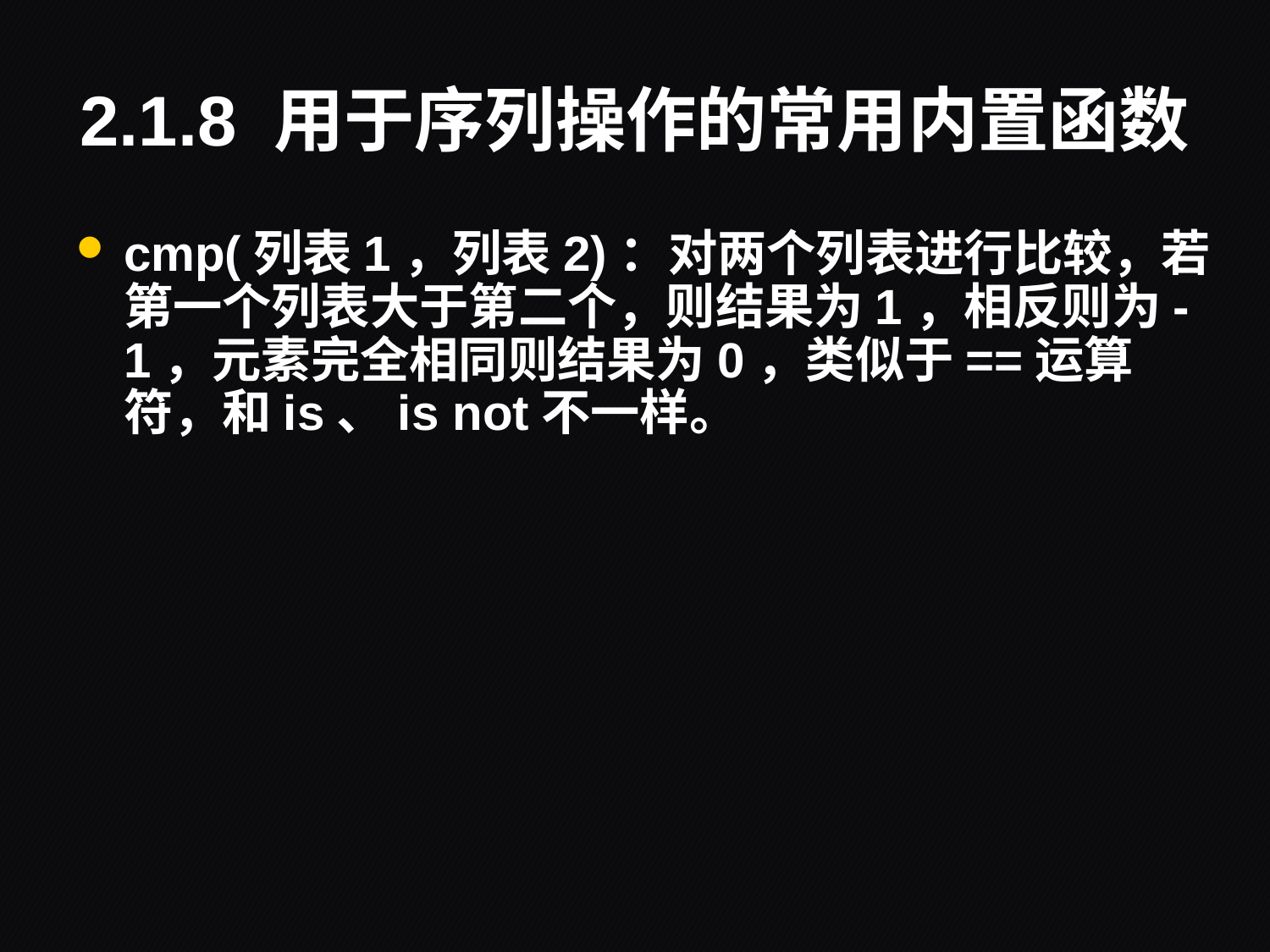

# 2.1.8 用于序列操作的常用内置函数
cmp(列表1，列表2)：对两个列表进行比较，若第一个列表大于第二个，则结果为1，相反则为-1，元素完全相同则结果为0，类似于==运算符，和is、is not不一样。